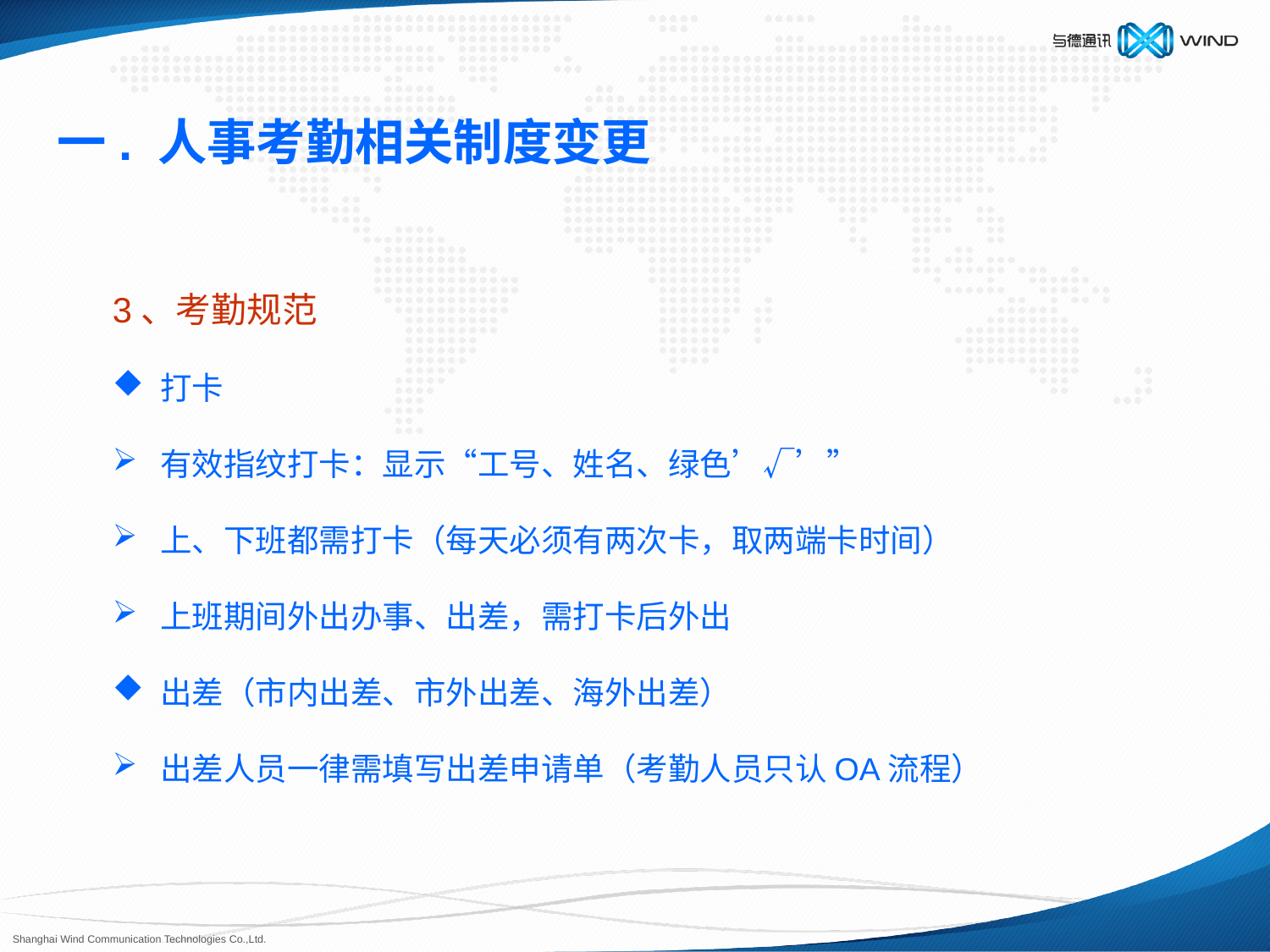

一. 人事考勤相关制度变更
3、考勤规范
打卡
有效指纹打卡：显示“工号、姓名、绿色’√’”
上、下班都需打卡（每天必须有两次卡，取两端卡时间）
上班期间外出办事、出差，需打卡后外出
出差（市内出差、市外出差、海外出差）
出差人员一律需填写出差申请单（考勤人员只认OA流程）